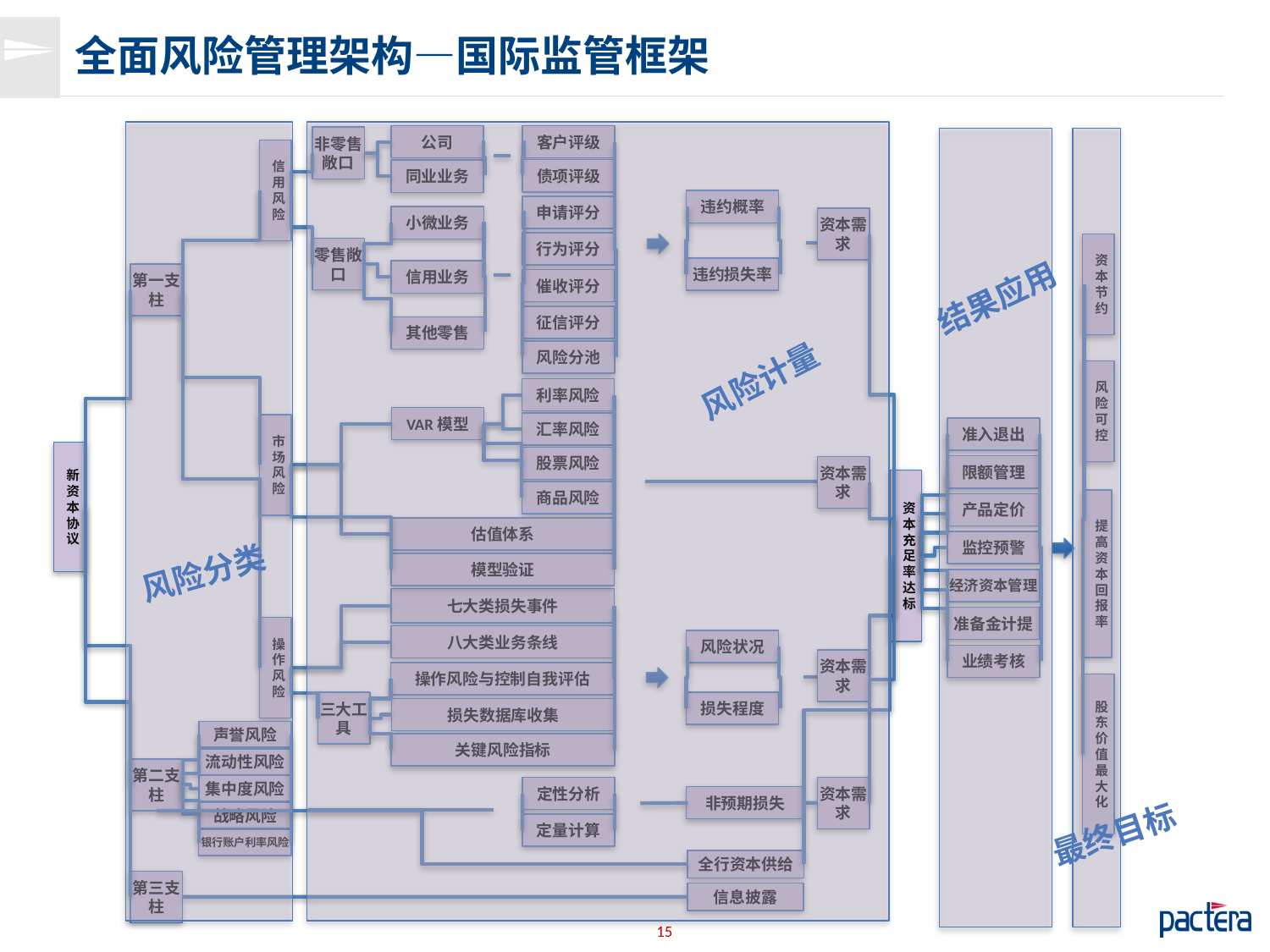

# 全面风险管理架构—国际监管框架

公司
同业业务
客户评级
非零售敞口
零售敞口
信用风险
债项评级
违约概率
申请评分
行为评分
催收评分
征信评分
风险分池
小微业务
信用业务
其他零售
资本需求
资本节约

违约损失率
第一支柱
风险可控
利率风险
VAR模型
汇率风险
市场风险
准入退出
新资本协议
股票风险
限额管理
资本需求
资本充足率达标
商品风险
提高资本回报率
产品定价
估值体系
监控预警

模型验证
经济资本管理
七大类损失事件
准备金计提
操作风险
八大类业务条线
风险状况
业绩考核
资本需求
操作风险与控制自我评估

股东价值最大化
三大工具
损失程度
损失数据库收集
声誉风险
关键风险指标
流动性风险
第二支柱
集中度风险
资本需求
定性分析
非预期损失
战略风险
定量计算
银行账户利率风险
全行资本供给
第三支柱
信息披露

结果应用
风险计量
风险分类
最终目标
15